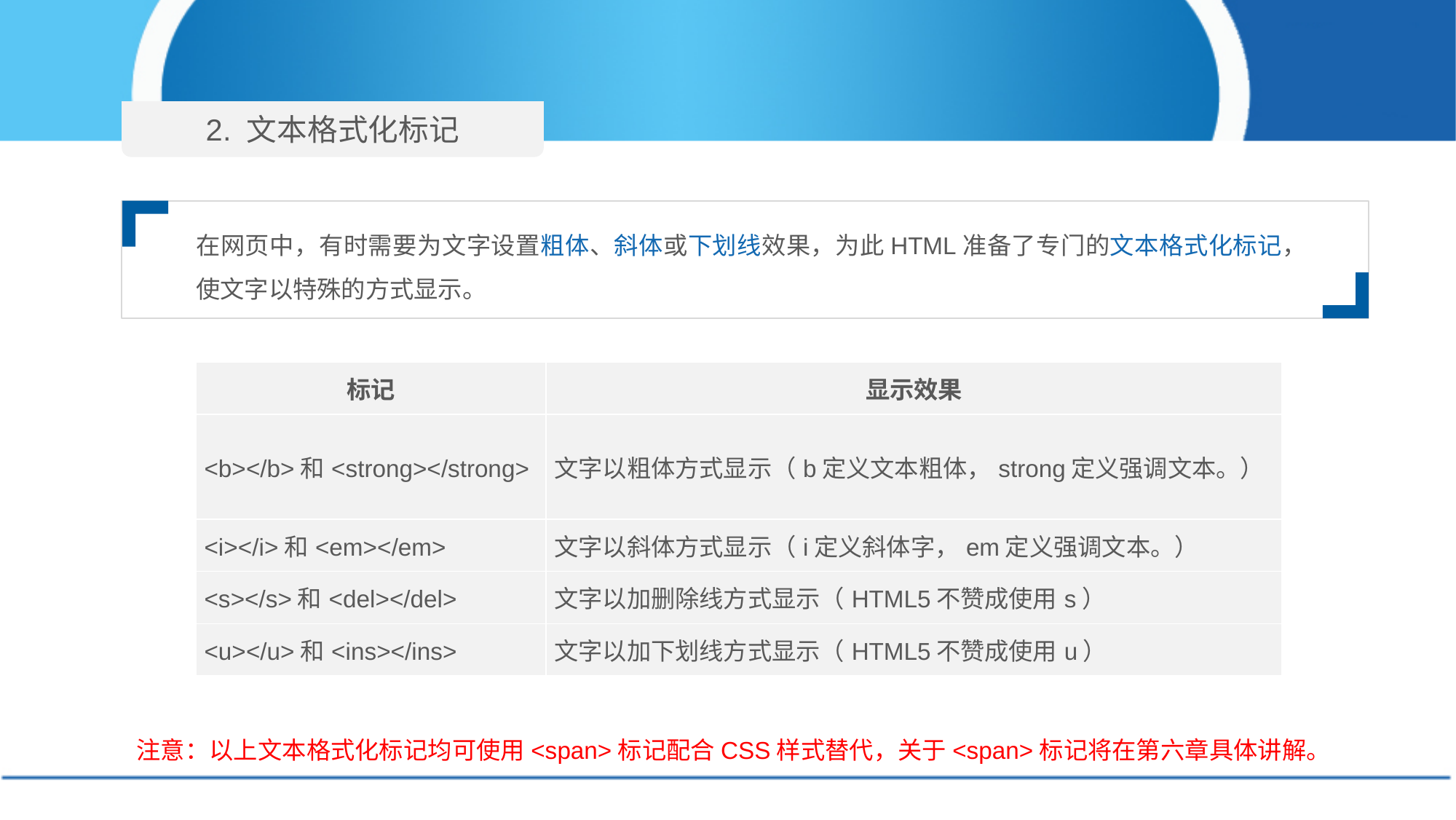

2. 文本格式化标记

在网页中，有时需要为文字设置粗体、斜体或下划线效果，为此HTML准备了专门的文本格式化标记，使文字以特殊的方式显示。

| 标记 | 显示效果 |
| --- | --- |
| <b></b>和<strong></strong> | 文字以粗体方式显示（b定义文本粗体，strong定义强调文本。） |
| <i></i>和<em></em> | 文字以斜体方式显示（i定义斜体字，em定义强调文本。） |
| <s></s>和<del></del> | 文字以加删除线方式显示（HTML5不赞成使用s） |
| <u></u>和<ins></ins> | 文字以加下划线方式显示（HTML5不赞成使用u） |
注意：以上文本格式化标记均可使用<span>标记配合CSS样式替代，关于<span>标记将在第六章具体讲解。